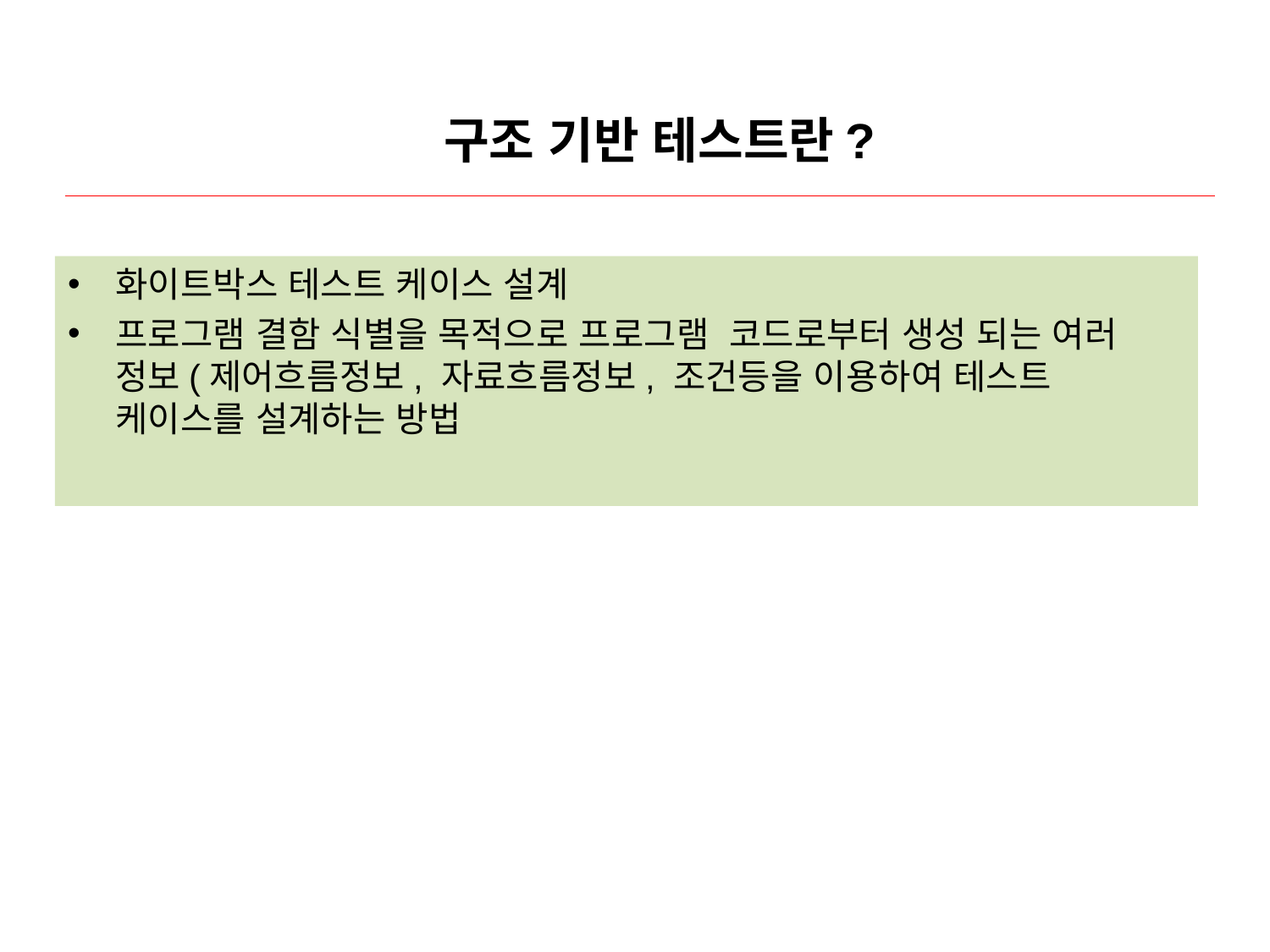

# 구조 기반 테스트란?
화이트박스 테스트 케이스 설계
프로그램 결함 식별을 목적으로 프로그램  코드로부터 생성 되는 여러 정보(제어흐름정보, 자료흐름정보, 조건등을 이용하여 테스트 케이스를 설계하는 방법